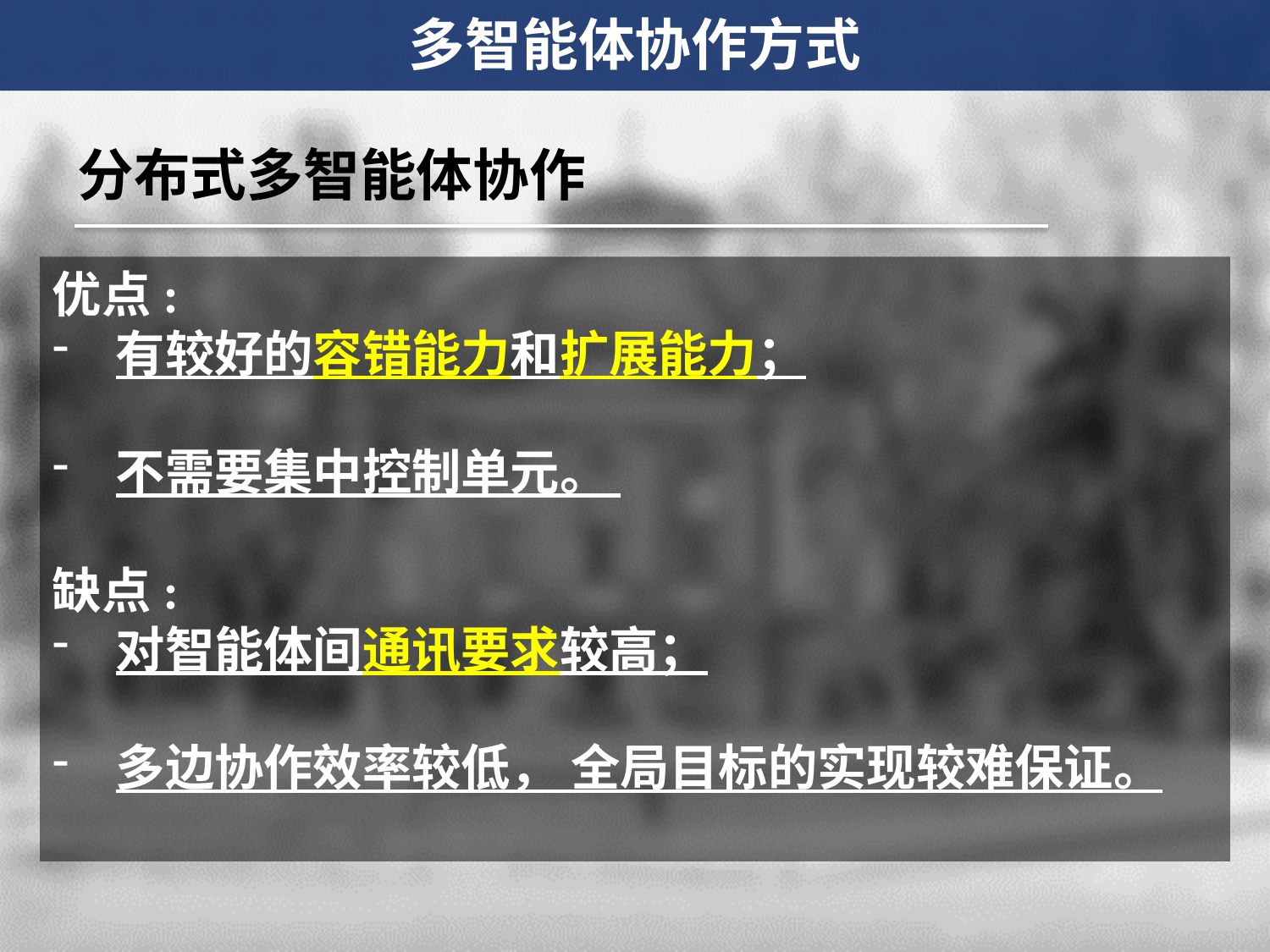

多智能体协作方式
分布式多智能体协作
优点:
有较好的容错能力和扩展能力；

不需要集中控制单元。

缺点:
对智能体间通讯要求较高；

多边协作效率较低， 全局目标的实现较难保证。